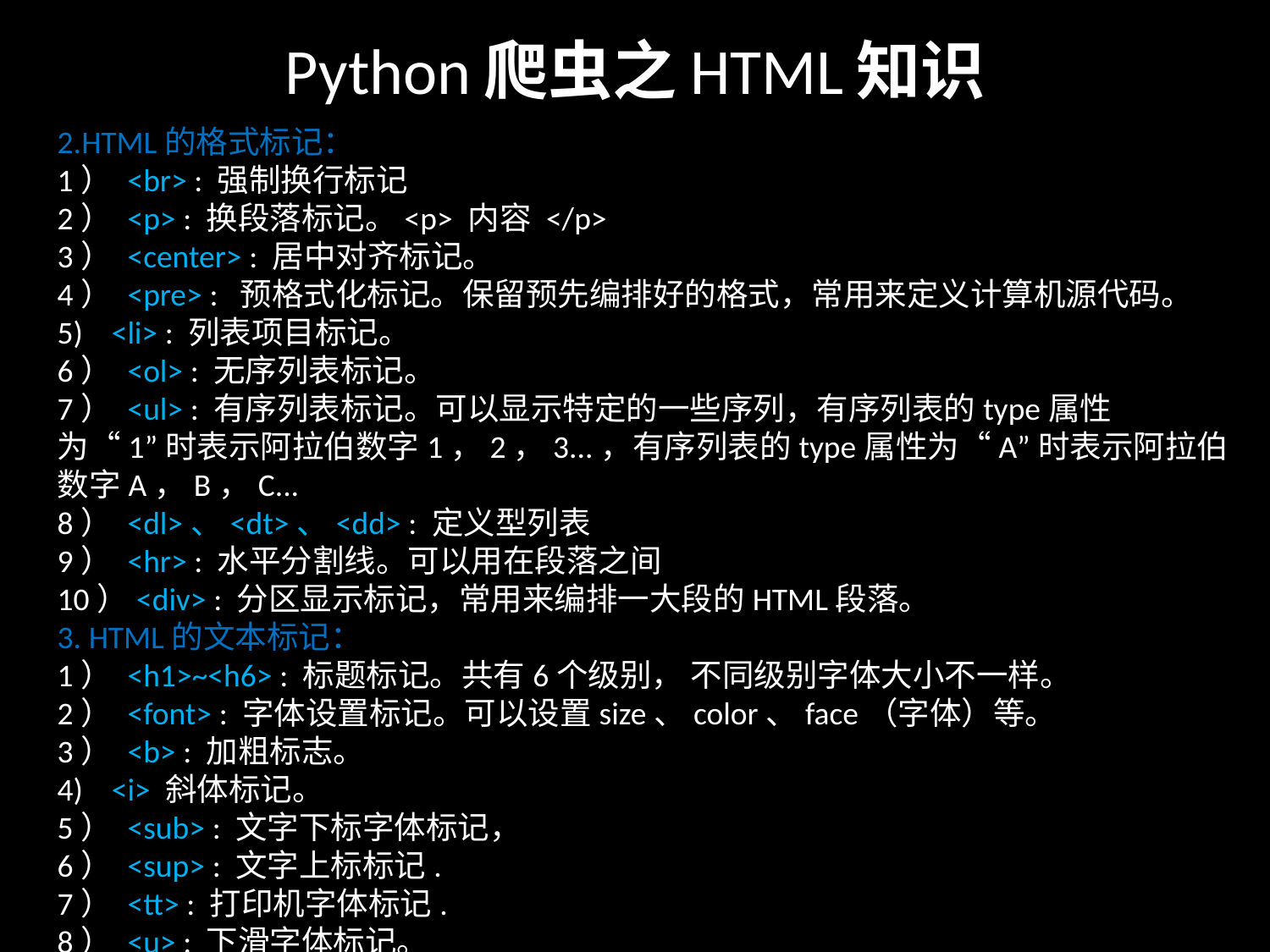

# Python爬虫之HTML知识
2.HTML的格式标记：
1） <br> : 强制换行标记
2） <p> : 换段落标记。<p> 内容 </p>
3） <center> : 居中对齐标记。
4） <pre> :  预格式化标记。保留预先编排好的格式，常用来定义计算机源代码。
5)    <li> : 列表项目标记。
6） <ol> : 无序列表标记。
7） <ul> : 有序列表标记。可以显示特定的一些序列，有序列表的type属性为“1”时表示阿拉伯数字1，2，3...，有序列表的type属性为“A”时表示阿拉伯数字A，B，C...
8） <dl>、<dt>、<dd> : 定义型列表
9） <hr> : 水平分割线。可以用在段落之间
10）<div> : 分区显示标记，常用来编排一大段的HTML段落。
3. HTML的文本标记：
1） <h1>~<h6> : 标题标记。共有6个级别， 不同级别字体大小不一样。
2） <font> : 字体设置标记。可以设置size、color、face（字体）等。
3） <b> : 加粗标志。
4)    <i> 斜体标记。
5） <sub> : 文字下标字体标记，
6） <sup> : 文字上标标记.
7） <tt> : 打印机字体标记.
8） <u> : 下滑字体标记。